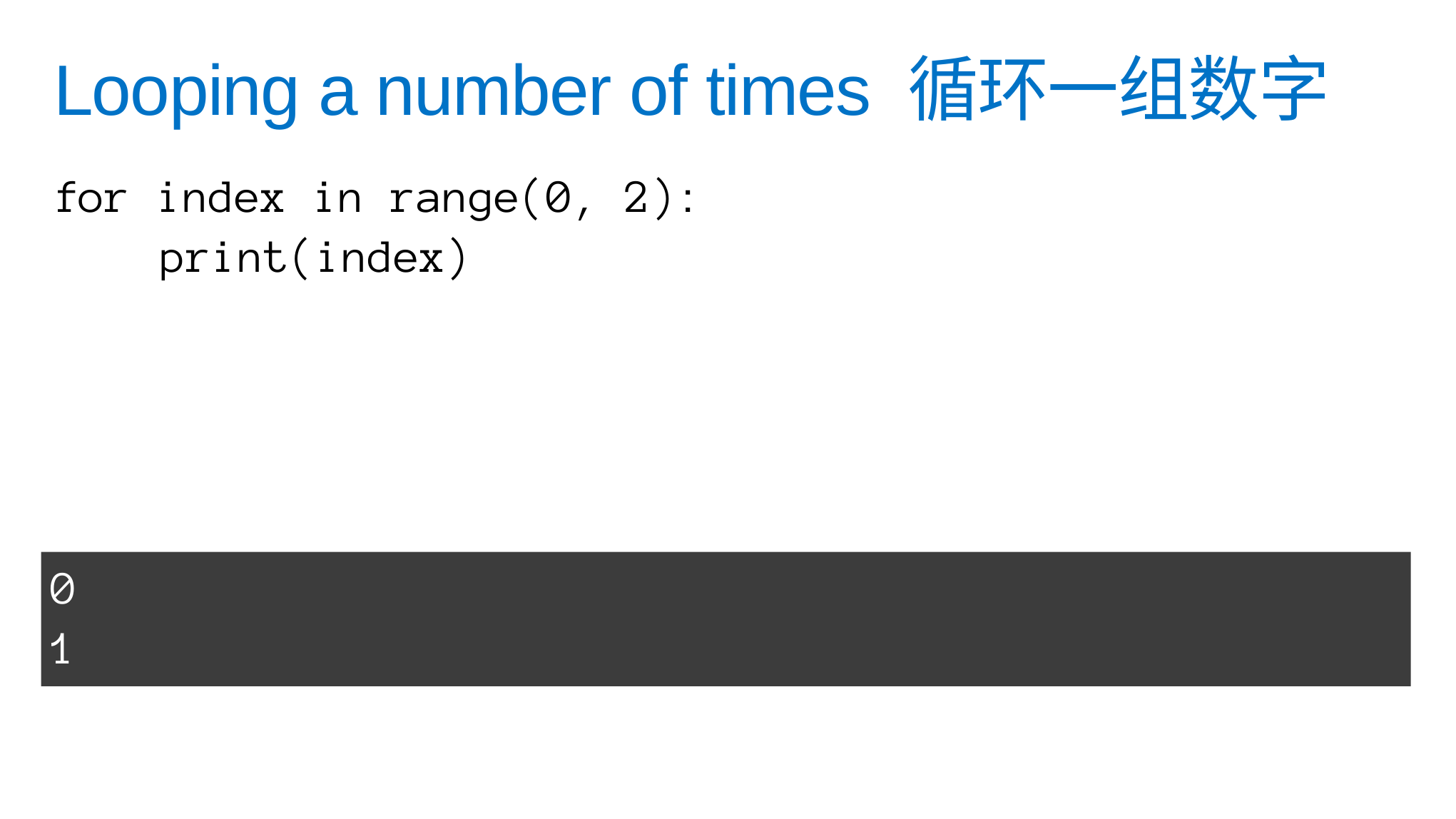

# Looping a number of times 循环一组数字
for index in range(0, 2):
	print(index)
0
1